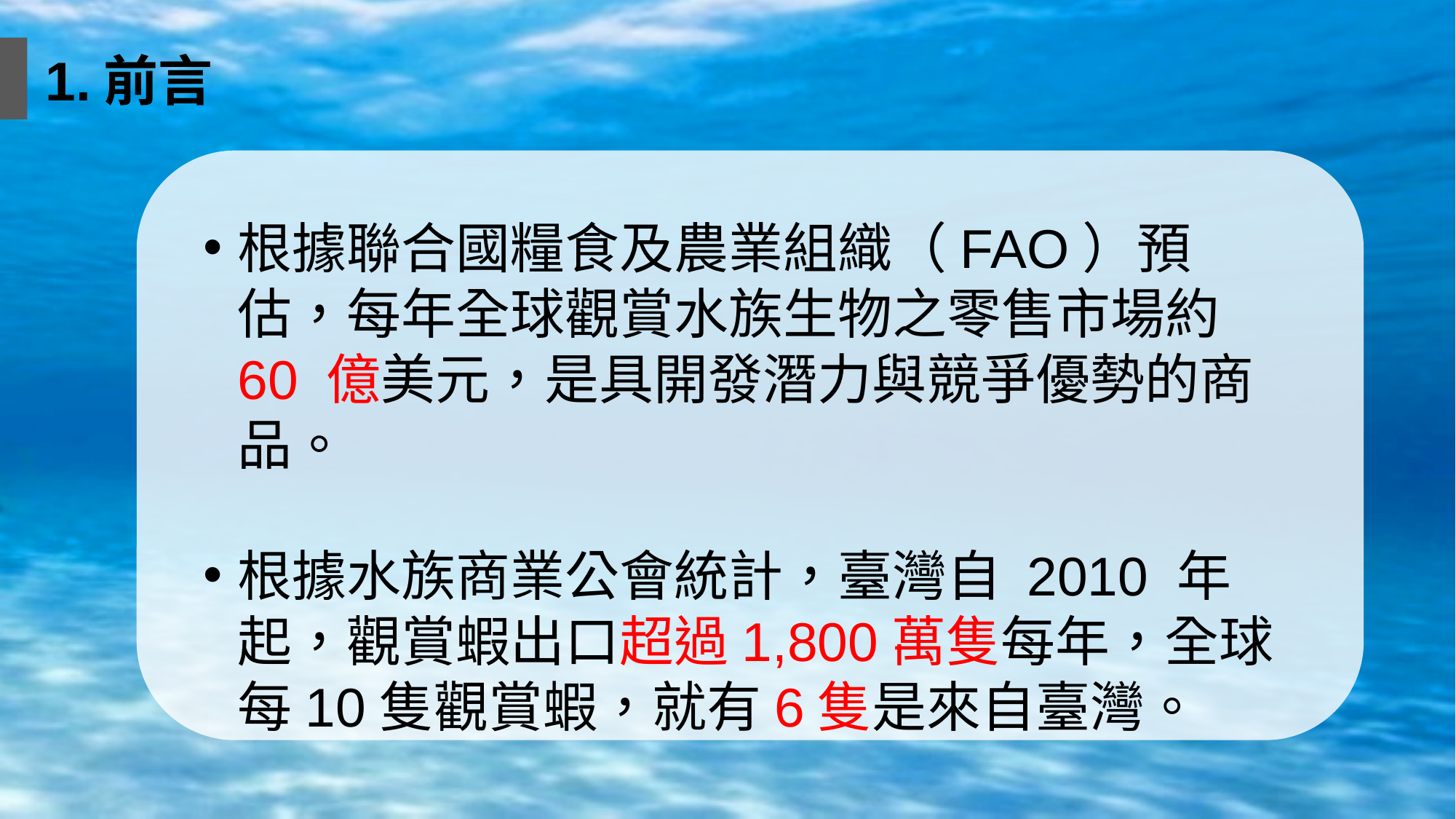

1.前言

根據聯合國糧食及農業組織（FAO）預估，每年全球觀賞水族生物之零售市場約 60 億美元，是具開發潛力與競爭優勢的商品。

根據水族商業公會統計，臺灣自 2010 年起，觀賞蝦出口超過1,800萬隻每年，全球每10隻觀賞蝦，就有6隻是來自臺灣。